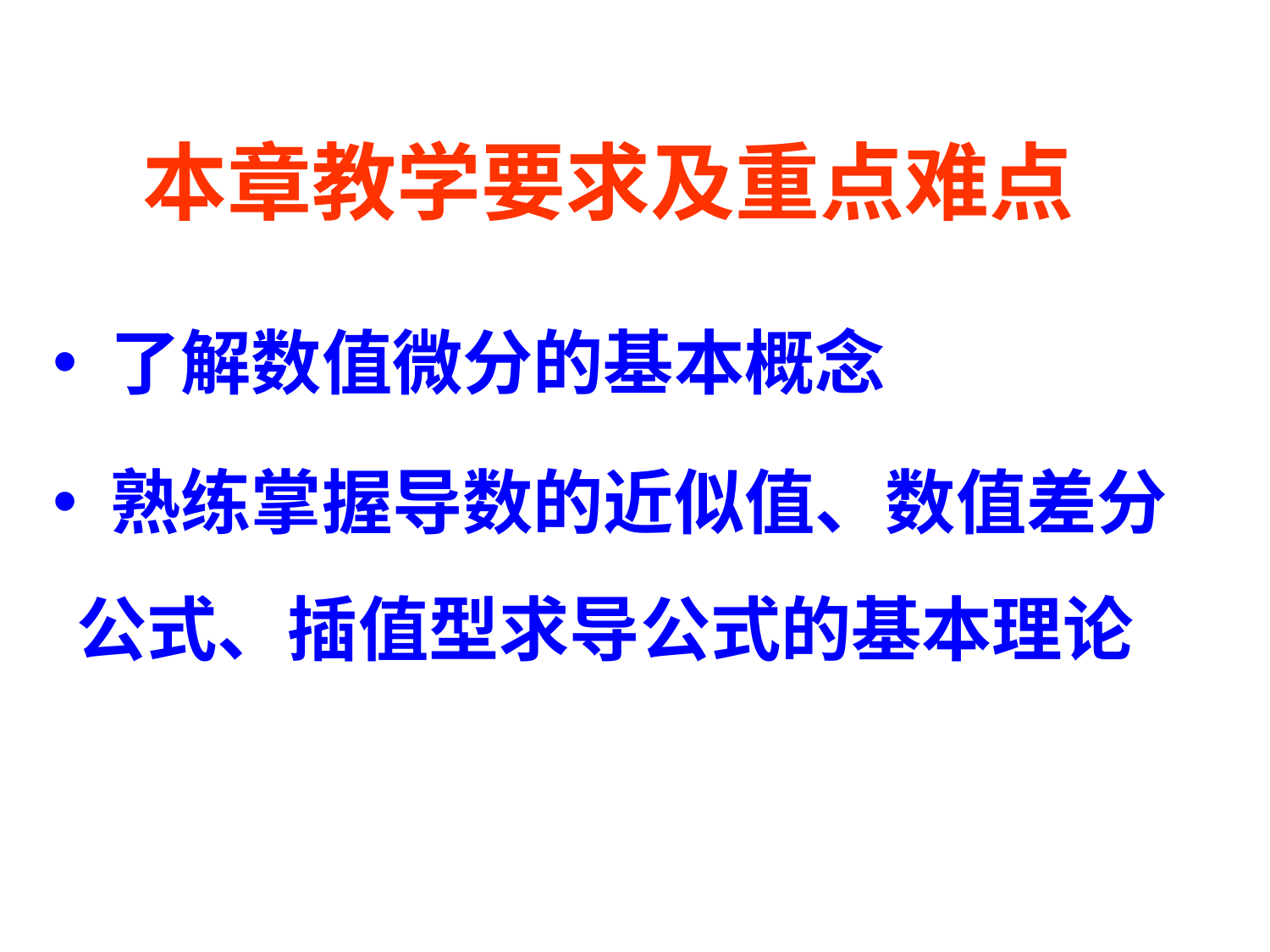

# 本章教学要求及重点难点
 了解数值微分的基本概念
 熟练掌握导数的近似值、数值差分公式、插值型求导公式的基本理论